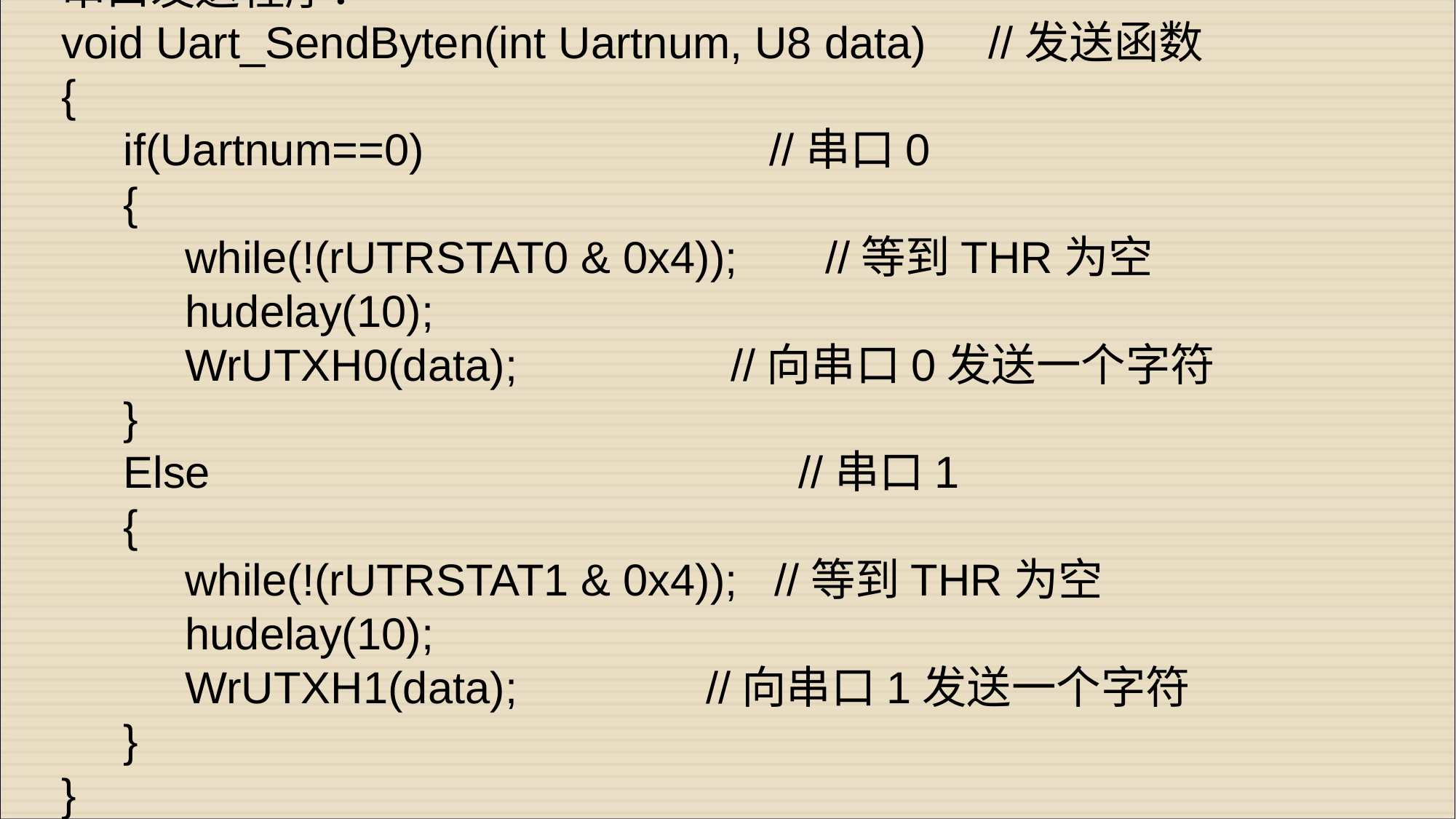

串口发送程序：
void Uart_SendByten(int Uartnum, U8 data)     //发送函数
{
     if(Uartnum==0) 	                      //串口0
     {
          while(!(rUTRSTAT0 & 0x4));  	//等到THR为空
          hudelay(10);
          WrUTXH0(data);	          //向串口0发送一个字符
     }
     Else	                                          //串口1
     {
          while(!(rUTRSTAT1 & 0x4));   //等到THR为空
          hudelay(10);
          WrUTXH1(data);	        //向串口1发送一个字符
     }
}